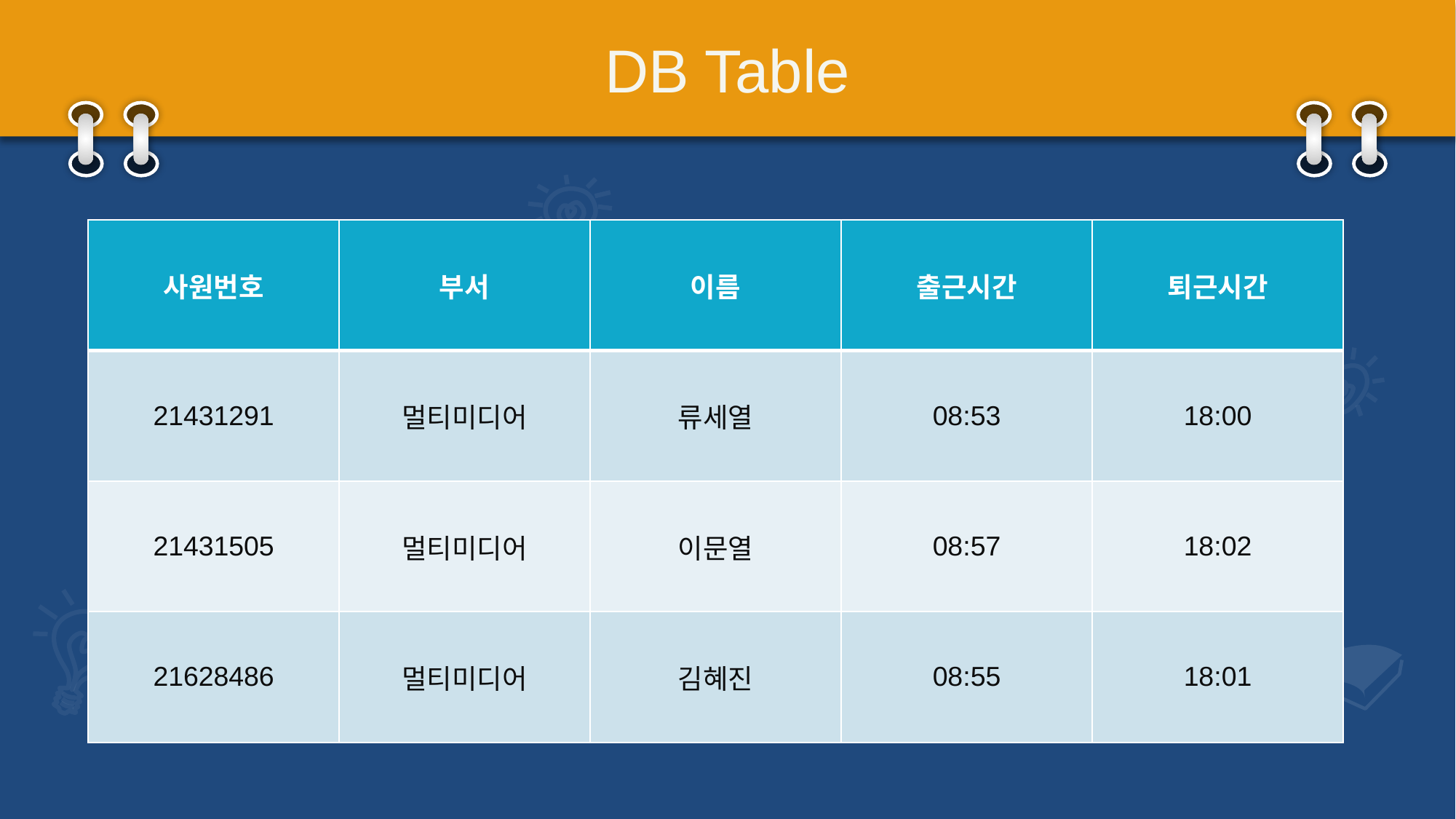

# DB Table
| 사원번호 | 부서 | 이름 | 출근시간 | 퇴근시간 |
| --- | --- | --- | --- | --- |
| 21431291 | 멀티미디어 | 류세열 | 08:53 | 18:00 |
| 21431505 | 멀티미디어 | 이문열 | 08:57 | 18:02 |
| 21628486 | 멀티미디어 | 김혜진 | 08:55 | 18:01 |